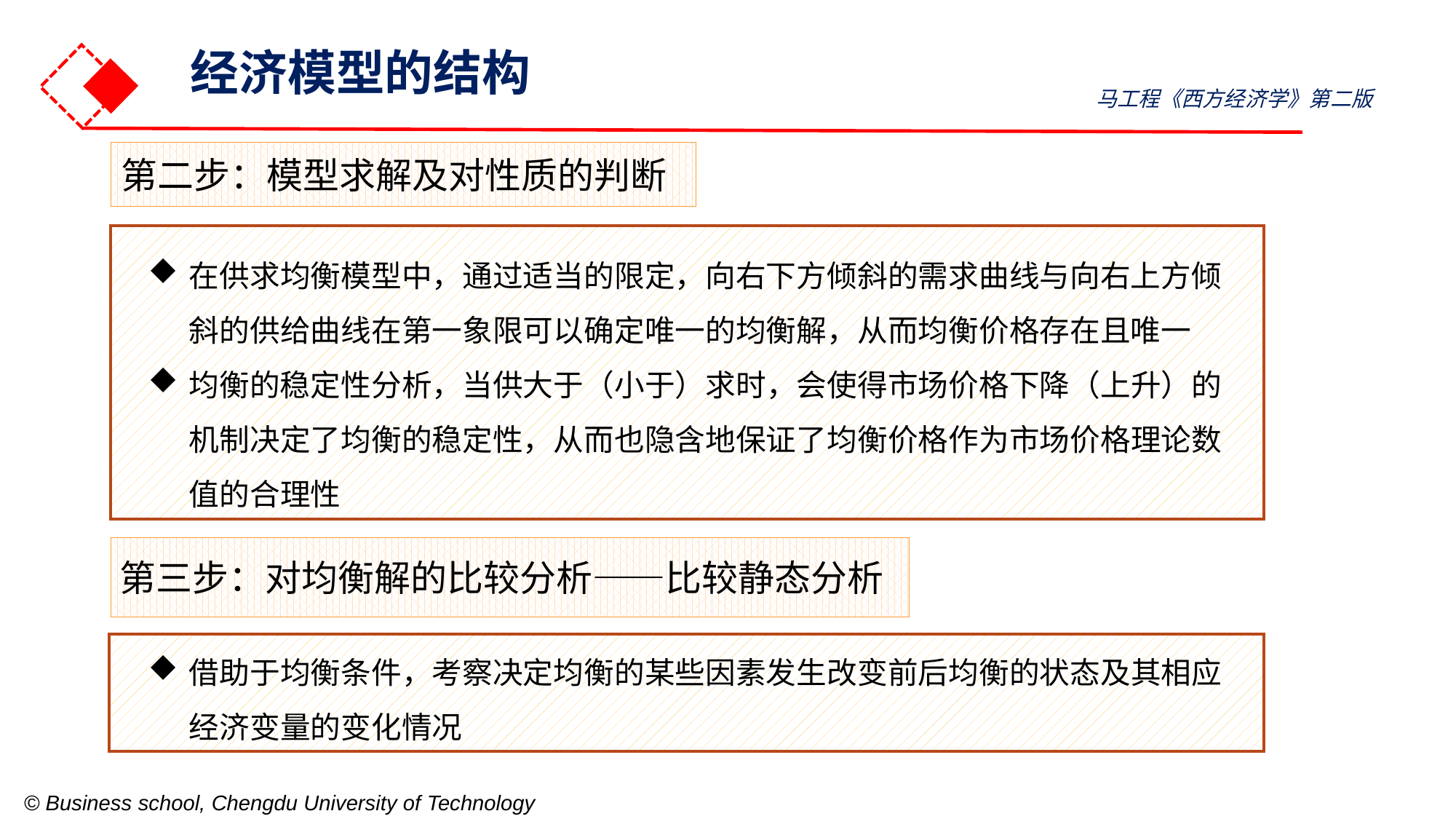

经济模型的结构

马工程《西方经济学》第二版
第二步：模型求解及对性质的判断

在供求均衡模型中，通过适当的限定，向右下方倾斜的需求曲线与向右上方倾斜的供给曲线在第一象限可以确定唯一的均衡解，从而均衡价格存在且唯一
均衡的稳定性分析，当供大于（小于）求时，会使得市场价格下降（上升）的机制决定了均衡的稳定性，从而也隐含地保证了均衡价格作为市场价格理论数值的合理性

第三步：对均衡解的比较分析——比较静态分析
借助于均衡条件，考察决定均衡的某些因素发生改变前后均衡的状态及其相应经济变量的变化情况